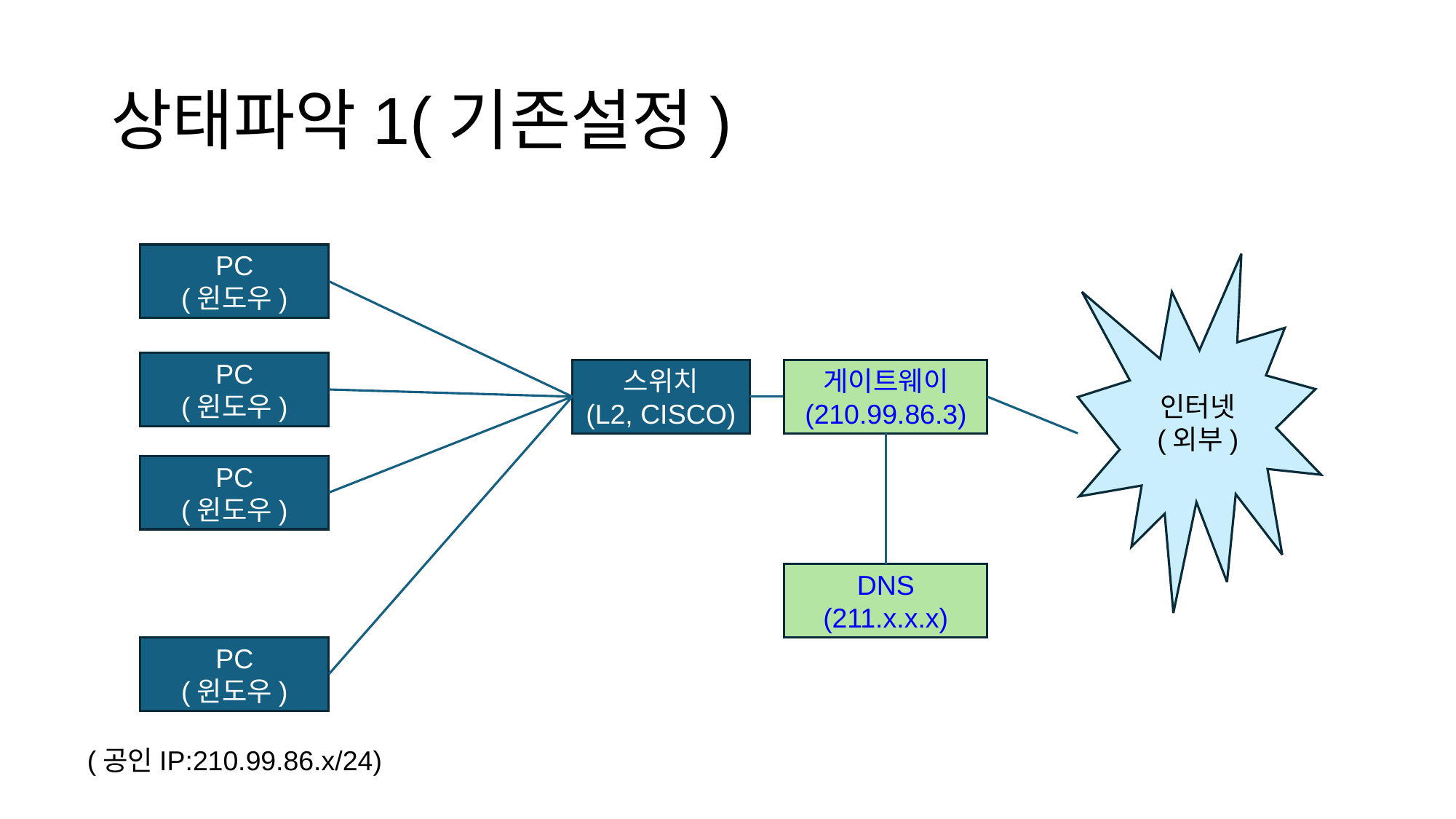

# 상태파악1(기존설정)
PC
(윈도우)
인터넷
(외부)
PC
(윈도우)
스위치
(L2, CISCO)
게이트웨이
(210.99.86.3)
PC
(윈도우)
DNS
(211.x.x.x)
PC
(윈도우)
(공인IP:210.99.86.x/24)